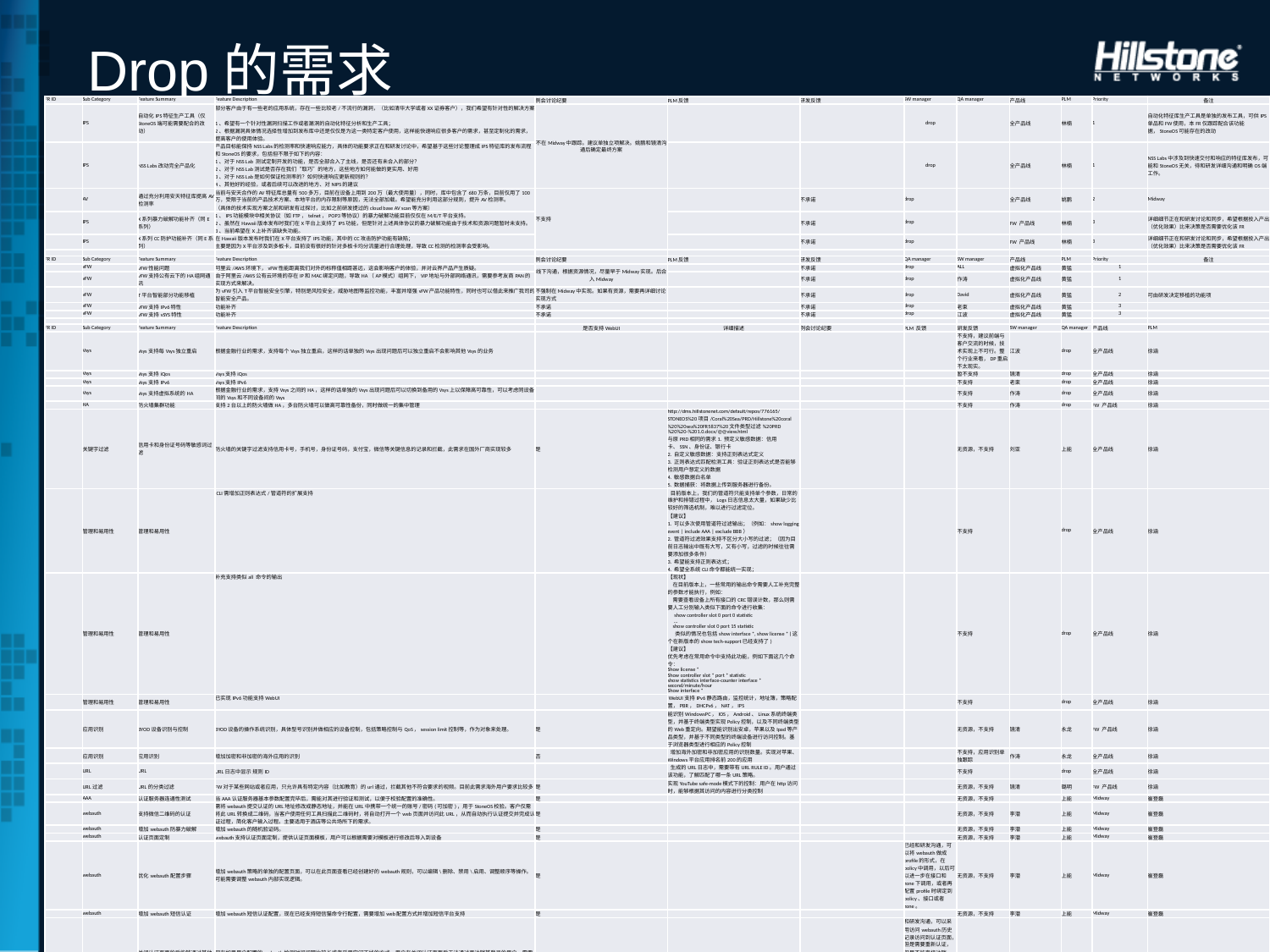

# Drop的需求
| FR ID | Sub Category | Feature Summary | Feature Description | 例会讨论纪要 | PLM反馈 | 研发反馈 | SW manager | QA manager | 产品线 | PLM | Priority | 备注 |
| --- | --- | --- | --- | --- | --- | --- | --- | --- | --- | --- | --- | --- |
|  | IPS | 自动化IPS特征生产工具（仅StoneOS端可能需要配合的改动） | 部分客户由于有一些老的应用系统，存在一些比较老/不流行的漏洞，（比如清华大学或者XX证券客户），我们希望有针对性的解决方案： 1、希望有一个针对性漏洞扫描工作或者漏洞的自动化特征分析和生产工具； 2、根据漏洞具体情况选择性增加到发布库中还是仅仅是为这一类特定客户使用，这样能快速响应很多客户的需求，甚至定制化的需求，提高客户的使用体验。 | 不在Midway中跟踪。建议单独立项解决。姚鹏和镜清沟通后确定最终方案 |  |  | drop |  | 全产品线 | 林楠 | 1 | 自动化特征库生产工具是单独的发布工具，可供IPS单品和FW使用，本FR仅跟踪配合该功能据，StoneOS可能存在的改动 |
|  | IPS | NSS Labs改动完全产品化 | 产品目标能保持NSS Labs的检测率和快速响应能力，具体的功能要求正在和研发讨论中，希望基于这些讨论整理成IPS特征库的发布流程和StoneOS的要求，包括但不限于如下的内容： 1、对于NSS Lab 测试定制开发的功能，是否全部合入了主线，是否还有未合入的部分？ 2、对于NSS Lab测试是否存在我们“取巧”的地方，这些地方如何能做的更实用、好用 3、对于NSS Lab是如何保证检测率的？如何快速响应更新规则的？ 4、其他好的经验，或者后续可以改进的地方、对NIPS的建议 |  |  |  | drop |  | 全产品线 | 林楠 | 1 | NSS Labs中涉及到快速交付和响应的特征库发布，可能和StoneOS无关，待和研发详细沟通和明确OS端工作。 |
|  | AV | 通过充分利用安天特征库提高AV检测率 | 当前与安天合作的AV特征库总量有500多万，目前在设备上用到200万（最大使用量），同时，库中包含了680万条，目前仅用了100万，受限于当前的产品技术方案、本地平台的内存限制等原因，无法全部加载。希望能充分利用这部分规则，提升AV检测率。 （具体的技术实现方案之前和研发有过探讨，比如之前研发提过的cloud base AV scan等方案） | 不支持 |  | 不承诺 | drop |  | 全产品线 | 姚鹏 | 2 | Midway |
|  | IPS | X系列暴力破解功能补齐（同E系列） | 1、IPS功能模块中相关协议（如FTP，telnet，POP3等协议）的暴力破解功能目前仅仅在M/E/T平台支持。 2、虽然在Hawaii版本发布时我们在X平台上支持了IPS功能，但是针对上述具体协议的暴力破解功能由于技术和资源问题暂时未支持。 3、当前希望在X上补齐该缺失功能。 |  |  | 不承诺 | drop |  | FW 产品线 | 林楠 | 3 | 详细细节正在和研发讨论和同步，希望根据投入产出（优化效果）比来决策是否需要优化该FR |
|  | IPS | X系列CC防护功能补齐（同E系列） | 在Hawaii版本发布时我们在X平台支持了IPS功能，其中的CC攻击防护功能有缺陷； 主要是因为X平台涉及到多板卡，目前没有很好的针对多板卡均分流量进行合理处理，导致CC检测的检测率会受影响。 |  |  | 不承诺 | drop |  | FW 产品线 | 林楠 | 3 | 详细细节正在和研发讨论和同步，希望根据投入产出（优化效果）比来决策是否需要优化该FR |
|  |  |  |  |  |  |  |  |  |  |  |  |  |
| FR ID | Sub Category | Feature Summary | Feature Description | 例会讨论纪要 | PLM反馈 | 研发反馈 | QA manager | SW manager | 产品线 | PLM | Priority | 备注 |
|  | vFW | vFW性能问题 | 阿里云/AWS环境下，vFW性能距离我们对外的标称值相距甚远，这会影响客户的体验，并对云界产品产生质疑。 | 线下沟通，根据资源情况，尽量早于Midway实现。后合入Midway |  | 不承诺 | drop | ALL | 虚拟化产品线 | 黄猛 | 1 |  |
|  | vFW | vFW支持公有云下的HA组网通讯 | 由于阿里云/AWS公有云环境的存在IP和MAC绑定问题，导致HA（AP模式）组网下，VIP地址与外部网络通讯，需要参考友商PAN的实现方式来解决。 |  |  | 不承诺 | drop | 作涛 | 虚拟化产品线 | 黄猛 | 1 |  |
|  | vFW | T平台智能部分功能移植 | 为vFW引入T平台智能安全引擎，特别是风险安全，威胁地图等监控功能，丰富并增强vFW产品功能特性，同时也可以借此来推广我司的智能安全产品。 | 不强制在Midway中实现。如果有资源，需要再详细讨论实现方式 |  | 不承诺 | drop | David | 虚拟化产品线 | 黄猛 | 2 | 可由研发决定移植的功能项 |
|  | vFW | vFW支持IPv6特性 | 功能补齐 | 不承诺 |  | 不承诺 | drop | 老束 | 虚拟化产品线 | 黄猛 | 3 |  |
|  | vFW | vFW支持vSYS特性 | 功能补齐 | 不承诺 |  | 不承诺 | drop | 江波 | 虚拟化产品线 | 黄猛 | 3 |  |
|  |  |  |  |  |  |  |  |  |  |  |  |  |
| FR ID | Sub Category | Feature Summary | Feature Description | 是否支持WebUI | 详细描述 | 例会讨论纪要 | PLM 反馈 | 研发反馈 | SW manager | QA manager | 产品线 | PLM |
|  | Vsys | Vsys支持每Vsys独立重启 | 根据金融行业的需求，支持每个Vsys独立重启，这样的话单独的Vsys出现问题后可以独立重启不会影响其他Vsys的业务 |  |  |  |  | 不支持，建议前端与客户交流的时候，技术实现上不可行。整个行业来看，DP重启不太现实。 | 江波 | drop | 全产品线 | 徐涵 |
|  | Vsys | Vsys支持iQos | Vsys支持iQos |  |  |  |  | 暂不支持 | 镜清 | drop | 全产品线 | 徐涵 |
|  | Vsys | Vsys支持IPv6 | Vsys支持IPv6 |  |  |  |  | 不支持 | 老束 | drop | 全产品线 | 徐涵 |
|  | Vsys | Vsys支持虚拟系统的HA | 根据金融行业的需求，支持Vsys之间的HA，这样的话单独的Vsys出现问题后可以切换到备用的Vsys上以保障高可靠性，可以考虑同设备间的Vsys和不同设备间的Vsys |  |  |  |  | 不支持 | 作涛 | drop | 全产品线 | 徐涵 |
|  | HA | 防火墙集群功能 | 支持2台以上的防火墙做HA，多台防火墙可以做高可靠性备份，同时做统一的集中管理 |  |  |  |  | 不支持 | 作涛 | drop | FW 产品线 | 徐涵 |
|  | 关键字过滤 | 信用卡和身份证号码等敏感词过滤 | 防火墙的关键字过滤支持信用卡号，手机号，身份证号码，支付宝，微信等关键信息的记录和拦截，此需求在国外厂商实现较多 | 是 | http://dms.hillstonenet.com/default/repos/776165/STONEOS%20项目/Coral%20Sea/PRD/Hillstone%20coral%20%20sea%20FR5837%20文件类型过滤%20PRD%20%20-%201.0.docx/@@view.html 与原PRD相同的需求1. 预定义敏感数据：信用卡、SSN、身份证、银行卡 2. 自定义敏感数据：支持正则表达式定义 3. 正则表达式匹配检测工具：验证正则表达式是否能够检测用户想定义的数据 4. 敏感数据白名单 5. 数据捕获：将数据上传到服务器进行备份。 |  |  | 无资源，不支持 | 刘亚 | 上能 | 全产品线 | 徐涵 |
|  | 管理和易用性 | 管理和易用性 | CLI需增加正则表达式/管道符的扩展支持 |  | 目前版本上，我们的管道符只能支持单个参数，日常的维护和排错过程中，Logs日志信息太大量，如果缺少比较好的筛选机制，难以进行过滤定位。 【建议】 1. 可以多次使用管道符过滤输出；（例如：show logging event | include AAA | exclude BBB） 2. 管道符过滤效果支持不区分大小写的过滤；（因为目前日志输出中既有大写，又有小写，过滤的时候往往需要添加很多条件） 3. 希望能支持正则表达式； 4. 希望全系统CLI命令都能统一实现； |  |  | 不支持 |  | drop | 全产品线 | 徐涵 |
|  | 管理和易用性 | 管理和易用性 | 补充支持类似all 命令的输出 |  | 【现状】 在目前版本上，一些常用的输出命令需要人工补充完整的参数才能执行，例如： 需要查看设备上所有接口的CRC错误计数，那么则需要人工分别输入类似下面的命令进行收集： show controller slot 0 port 0 statistic … show controller slot 0 port 15 statistic 类似的情况也包括show interface \*, show license \* (这个在新版本的show tech-support已经支持了) 【建议】 优先考虑在常用命令中支持此功能，例如下面这几个命令： Show license \* Show controller slot \* port \* statistic show statistics interface-counter interface \* second/minute/hour Show interface \* |  |  | 不支持 |  | drop | 全产品线 | 徐涵 |
|  | 管理和易用性 | 管理和易用性 | 已实现IPv6功能支持WebUI |  | WebUI支持IPv6静态路由，监控统计，地址簿，策略配置，PBR，DHCPv6，NAT，IPS |  |  | 不支持 |  | drop | 全产品线 | 徐涵 |
|  | 应用识别 | BYOD设备识别与控制 | BYOD设备的操作系统识别，具体型号识别并做相应的设备控制，包括策略控制与QoS，session limit控制等，作为对象来处理。 | 是 | 能识别WindowsPC，IOS，Android、Linux系统终端类型，并基于终端类型实现Policy控制，以及不同终端类型的Web重定向。期望能识别出安卓，苹果以及Ipad等产品类型，并基于不同类型的终端设备进行访问控制。基于浏览器类型进行相应的Policy控制 |  |  | 无资源，不支持 | 镜清 | 永龙 | FW 产品线 | 徐涵 |
|  | 应用识别 | 应用识别 | 增加加密和非加密的海外应用的识别 | 否 | 增加海外加密和非加密应用的识别数量。实现对苹果、Windows平台应用排名前200的应用 |  |  | 不支持，应用识别单独跟踪 | 作涛 | 永龙 | 全产品线 | 徐涵 |
|  | URL | URL | URL日志中显示 规则ID |  | 生成的URL日志中，需要带有URL RULE ID。用户通过该功能，了解匹配了哪一条URL策略。 |  |  | 不支持 |  | drop | 全产品线 | 徐涵 |
|  | URL过滤 | URL的分类过滤 | FW对于某些网站或者应用，只允许具有特定内容（比如教育）的url通过，拦截其他不符合要求的视频。目前此需求海外用户要求比较多 | 是 | 实现YouTube safe-mode模式下的控制：用户在http访问时，能够根据其访问的内容进行分类控制 |  |  | 无资源，不支持 | 镜清 | 璐明 | FW 产品线 | 徐涵 |
|  | AAA | 认证服务器连通性测试 | 当AAA认证服务器基本参数配置完毕后，需能对其进行验证和测试，以便于校验配置的准确性。 | 是 |  |  |  | 无资源，不支持 |  | 上能 | Midway | 崔登磊 |
|  | webauth | 支持微信二维码的认证 | 需将webauth提交认证的URL地址修改成静态地址，并能在URL中携带一个统一的账号/密码(可加密)，用于StoneOS校验。客户仅需将此URL转换成二维码，当客户使用任何工具扫描此二维码时，将自动打开一个web页面并访问此URL，从而自动执行认证提交并完成认证过程，简化客户输入过程。主要适用于酒店等公共场所下的需求。 | 是 |  |  |  | 无资源，不支持 | 李潜 | 上能 | Midway | 崔登磊 |
|  | webauth | 增加webauth防暴力破解 | 增加webauth的随机验证码。 | 是 |  |  |  | 无资源，不支持 | 李潜 | 上能 | Midway | 崔登磊 |
|  | webauth | 认证页面定制 | webauth支持认证页面定制，提供认证页面模板，用户可以根据需要对模板进行修改后导入到设备 | 是 |  |  |  | 无资源，不支持 | 李潜 | 上能 | Midway | 崔登磊 |
|  | webauth | 优化webauth配置步骤 | 增加webauth策略的单独的配置页面，可以在此页面查看已经创建好的webauth规则，可以编辑\删除、禁用\启用、调整顺序等操作。可能需要调整webauth内部实现逻辑。 | 是 |  |  | 已经和研发沟通，可以将webauth做成profile的形式，在policy中调用，以后可以进一步在接口和zone下调用，或者再配置profile时绑定到policy、接口或者zone。 | 无资源，不支持 | 李潜 | 上能 | Midway | 崔登磊 |
|  | webauth | 增加webauth短信认证 | 增加webauth短信认证配置，现在已经支持短信猫命令行配置，需要增加web配置方式并增加短信平台支持 | 是 |  |  |  | 无资源，不支持 | 李潜 | 上能 | Midway | 崔登磊 |
|  | webauth | 关闭认证页面的后能够通过其他的方式login off | 现在如果用户配置的webauth检测时间间隔比较长或者采用空闲下线的方式，用户在关闭认证页面后无法通过再注销其登录的用户，需要提供能够主动注销的方式。 | 是 |  |  | 和研发沟通，可以采用访问webauth历史记录访问到认证页面，但是需要重新认证，但是不能直接注销，需要在逻辑上增加对于已经登录的用户再次访问认证页面时跳转到认证成功页面并可以注销。 | 无资源，不支持 | 李潜 | 上能 | Midway | 崔登磊 |
|  | webauth | 支持令牌 | webauth支持令牌 | 是 |  |  |  | 无资源，不支持 | 李潜 | 上能 | Midway | 崔登磊 |
|  | sso | SSO Agent同步时，需支持OU结构过滤 | 目前我们Agent仅支持User/Group过滤条件的同步，需增加OU结构过滤条件方式。 | 是 |  |  |  | 无资源，不支持 | 李潜 | 上能 | Midway | 崔登磊 |
|  | sso | SSO单点代理功能优化 | SSO单点代理功能优化，减少配置步骤。主要是能够实现只在防火墙上做配置，不需要对AD做修改的配置方式。 | 是 |  |  | 已经和研发沟通并可以参考Fortinet的pulling mode。 | 无资源，不支持 | 李潜 | 上能 | Midway | 崔登磊 |
|  | 管理和易用性 | 管理和易用性 | Profiling数据能记录多个，并能自动覆盖就的文件数据。 | 否 | 目前设备上仅会收集第一次触发Profiling的相关信息，后续即使条件满足后，也不会触发。 可能造成的问题是：当客户上报故障的时候，如果以前曾经触发了Profiling（客户可能没有感知，故此以前的Profiling不会删除），那么则造成本次故障缺少相应的数据进行分析，难以对问题进行定位。只能等待下一次故障出现再排查，降低客户感受 【建议】 1． 如果条件允许，建议记录多次（至少3次）Profiling数据； 2． 达到上限时，新的Profiling应该覆盖旧的Profiling，以便出现故障时能够排查；（如果在某些情况下同一个事件导致Profiling会多次触发，建议考虑添加间隔机制） |  |  | 无资源，不支持 | 海玉 | 亚强 | 全产品线 | 徐涵 |
|  | 管理和易用性 | 管理和易用性 | Coral sea 中已经实现的文件过滤控制支持WebUI | 是 | Coral sea 中支持的文件过滤功能支持WebUI |  |  | 需要继续讨论 | 永政/冰修 | 上能 | 全产品线 | 徐涵 |
|  | Xauth | Xauth支持多AAA | Xauth支持多AAA | 是 |  |  |  | 可以支持 | 刘亚 | 上能 | Midway | 崔登磊 |